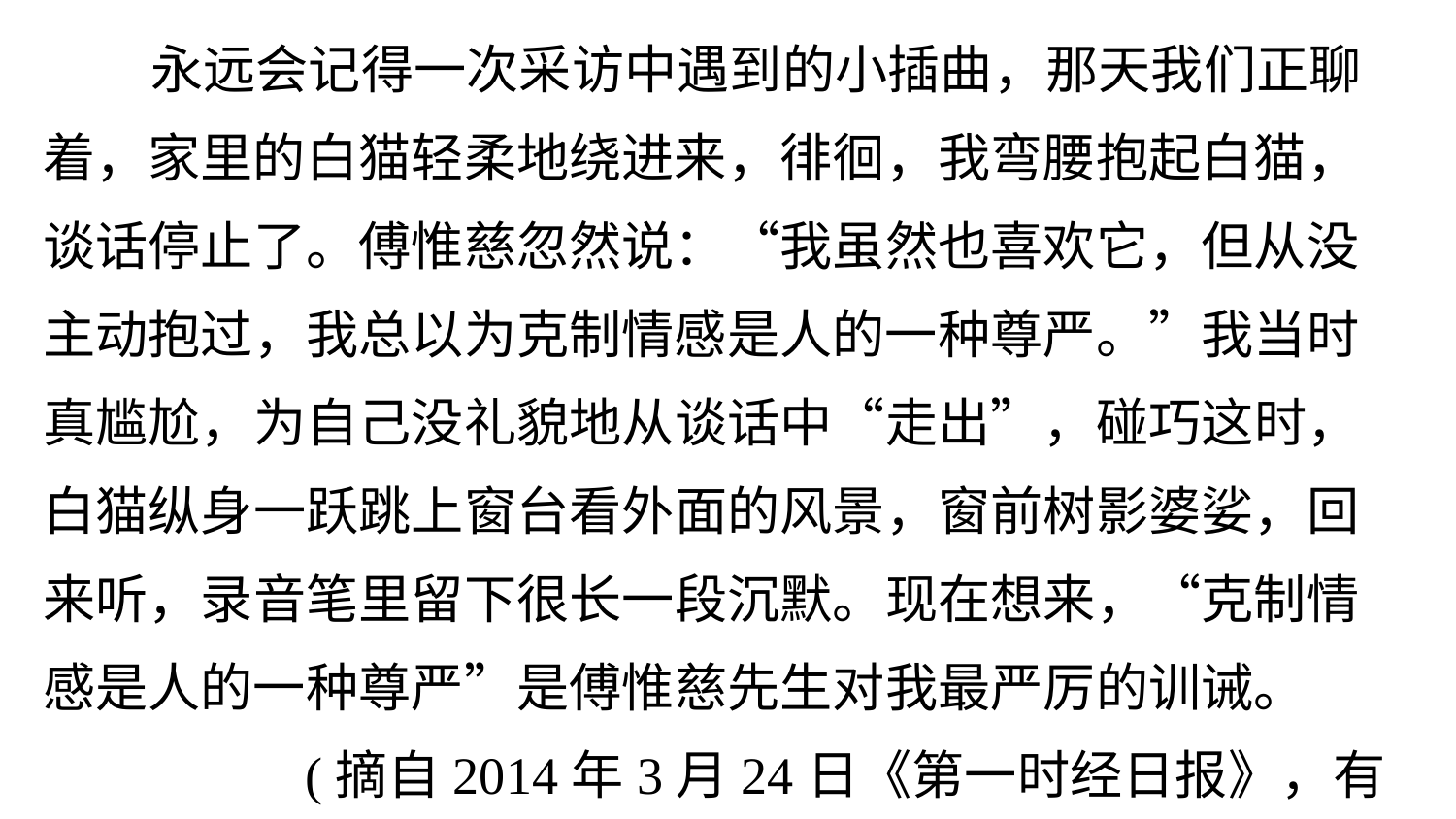

永远会记得一次采访中遇到的小插曲，那天我们正聊着，家里的白猫轻柔地绕进来，徘徊，我弯腰抱起白猫，谈话停止了。傅惟慈忽然说：“我虽然也喜欢它，但从没主动抱过，我总以为克制情感是人的一种尊严。”我当时真尴尬，为自己没礼貌地从谈话中“走出”，碰巧这时，白猫纵身一跃跳上窗台看外面的风景，窗前树影婆娑，回来听，录音笔里留下很长一段沉默。现在想来，“克制情感是人的一种尊严”是傅惟慈先生对我最严厉的训诫。
                    (摘自2014年3月24日《第一时经日报》，有删改)